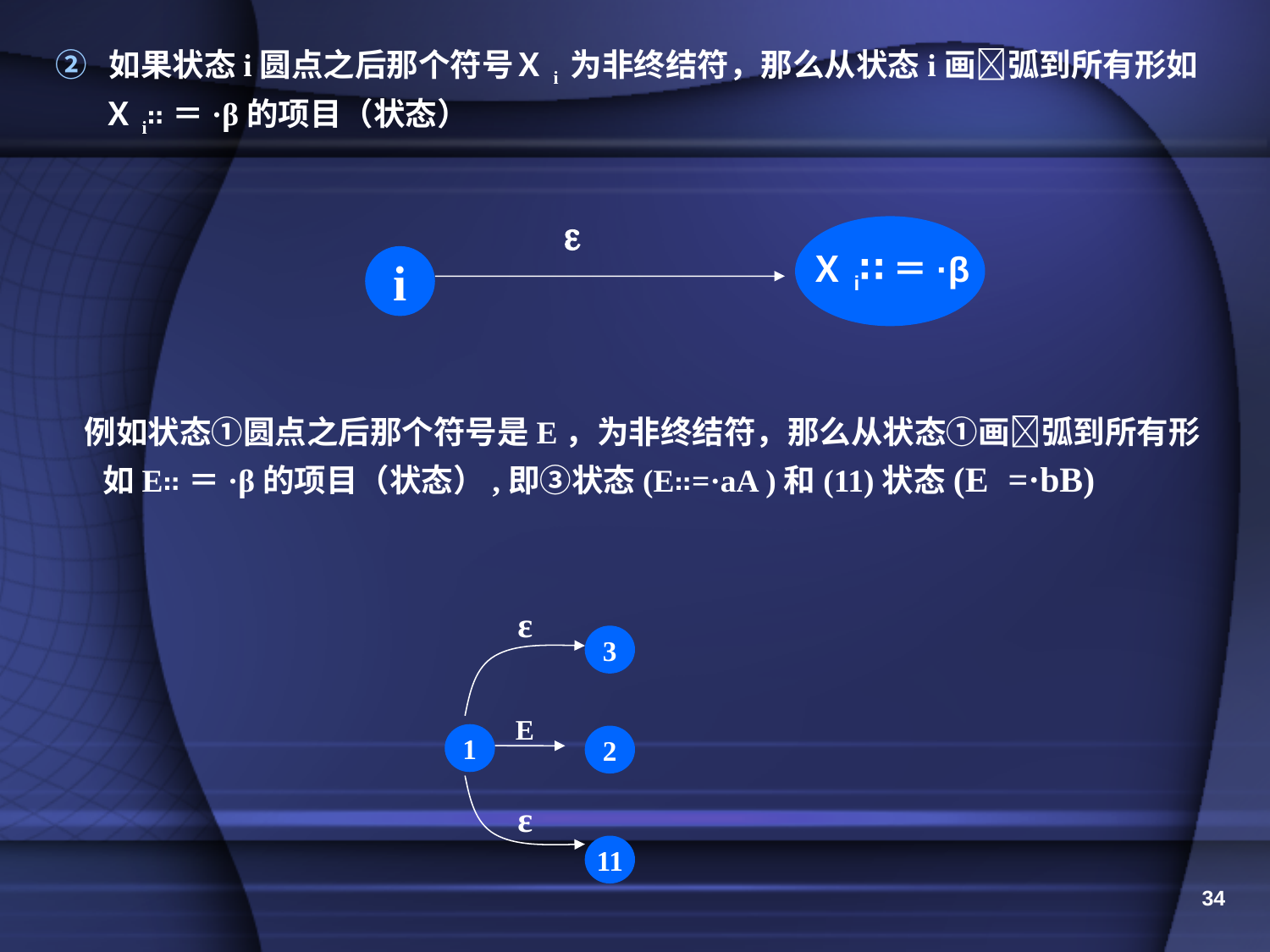

②  如果状态i圆点之后那个符号Ｘi 为非终结符，那么从状态i画ε弧到所有形如Ｘi∷＝·β的项目（状态）

   例如状态①圆点之后那个符号是E，为非终结符，那么从状态①画ε弧到所有形如E∷＝·β的项目（状态）,即③状态(E∷=·aA )和(11)状态(E∷=·bB)
ε
Ｘi∷＝·β
i

ε
3

E
1
2

ε
11
34